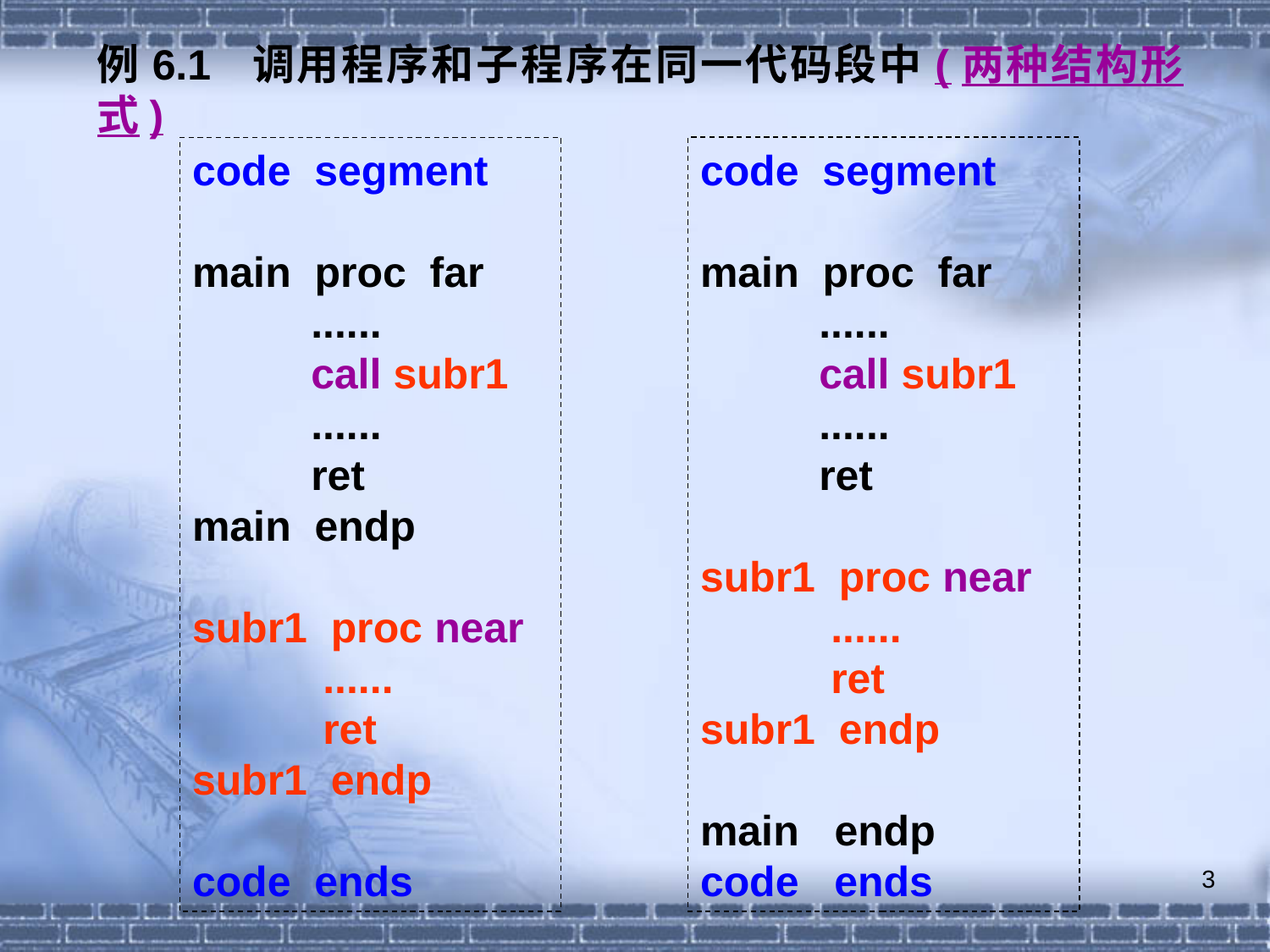

例6.1  调用程序和子程序在同一代码段中(两种结构形式)
code  segment

main  proc  far
          ......
          call subr1
          ......
          ret

subr1  proc near
           ......
           ret
subr1  endp

main   endp
code   ends
code  segment

main  proc  far
          ......
          call subr1
          ......
          ret
main  endp

subr1  proc near
           ......
           ret
subr1  endp

code  ends
3